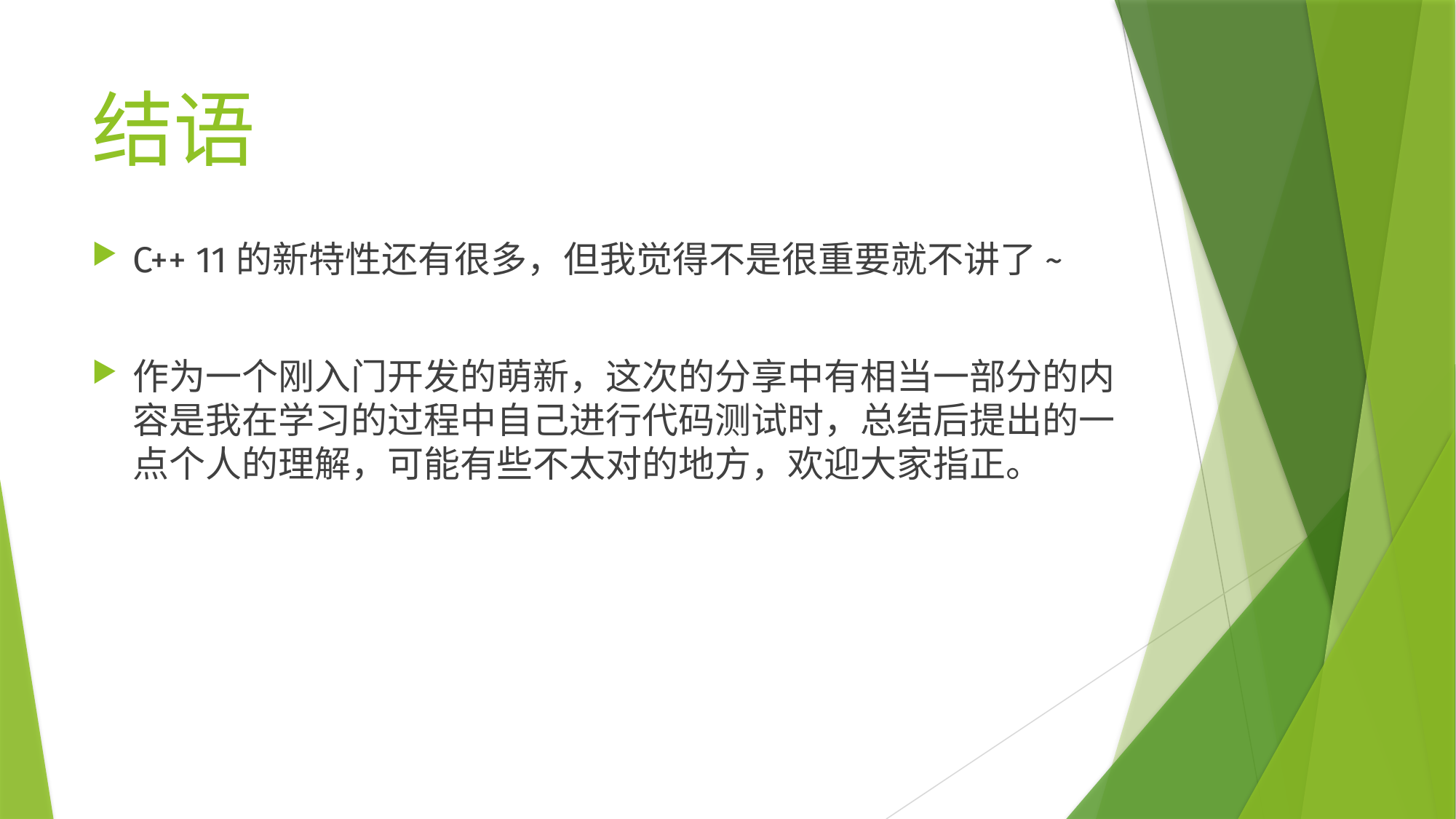

# 结语
C++ 11的新特性还有很多，但我觉得不是很重要就不讲了~

作为一个刚入门开发的萌新，这次的分享中有相当一部分的内容是我在学习的过程中自己进行代码测试时，总结后提出的一点个人的理解，可能有些不太对的地方，欢迎大家指正。